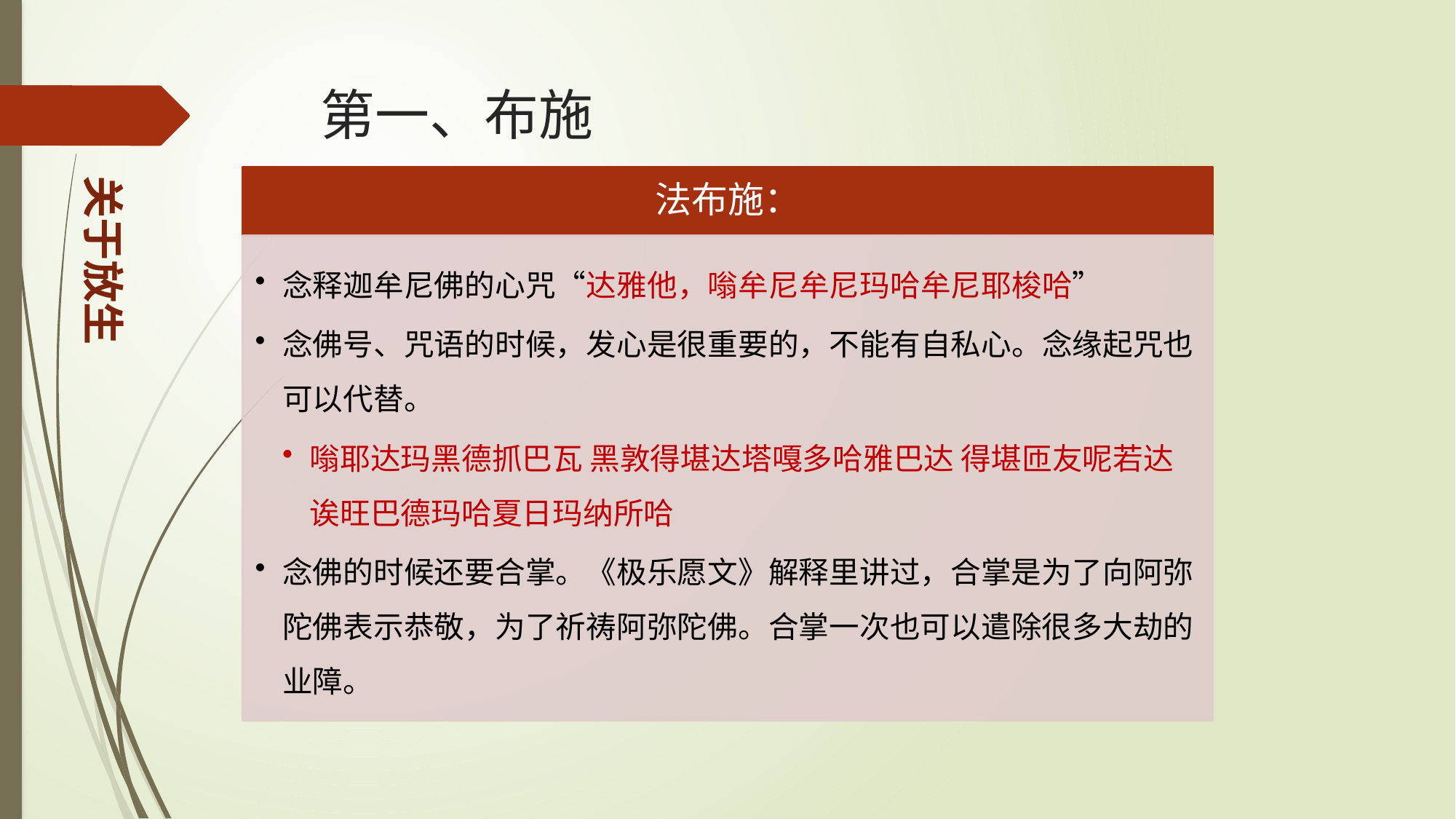

# 第一、布施
法布施：
念释迦牟尼佛的心咒“达雅他，嗡牟尼牟尼玛哈牟尼耶梭哈”
念佛号、咒语的时候，发心是很重要的，不能有自私心。念缘起咒也可以代替。
嗡耶达玛黑德抓巴瓦 黑敦得堪达塔嘎多哈雅巴达 得堪匝友呢若达诶旺巴德玛哈夏日玛纳所哈
念佛的时候还要合掌。《极乐愿文》解释里讲过，合掌是为了向阿弥陀佛表示恭敬，为了祈祷阿弥陀佛。合掌一次也可以遣除很多大劫的业障。
关于放生